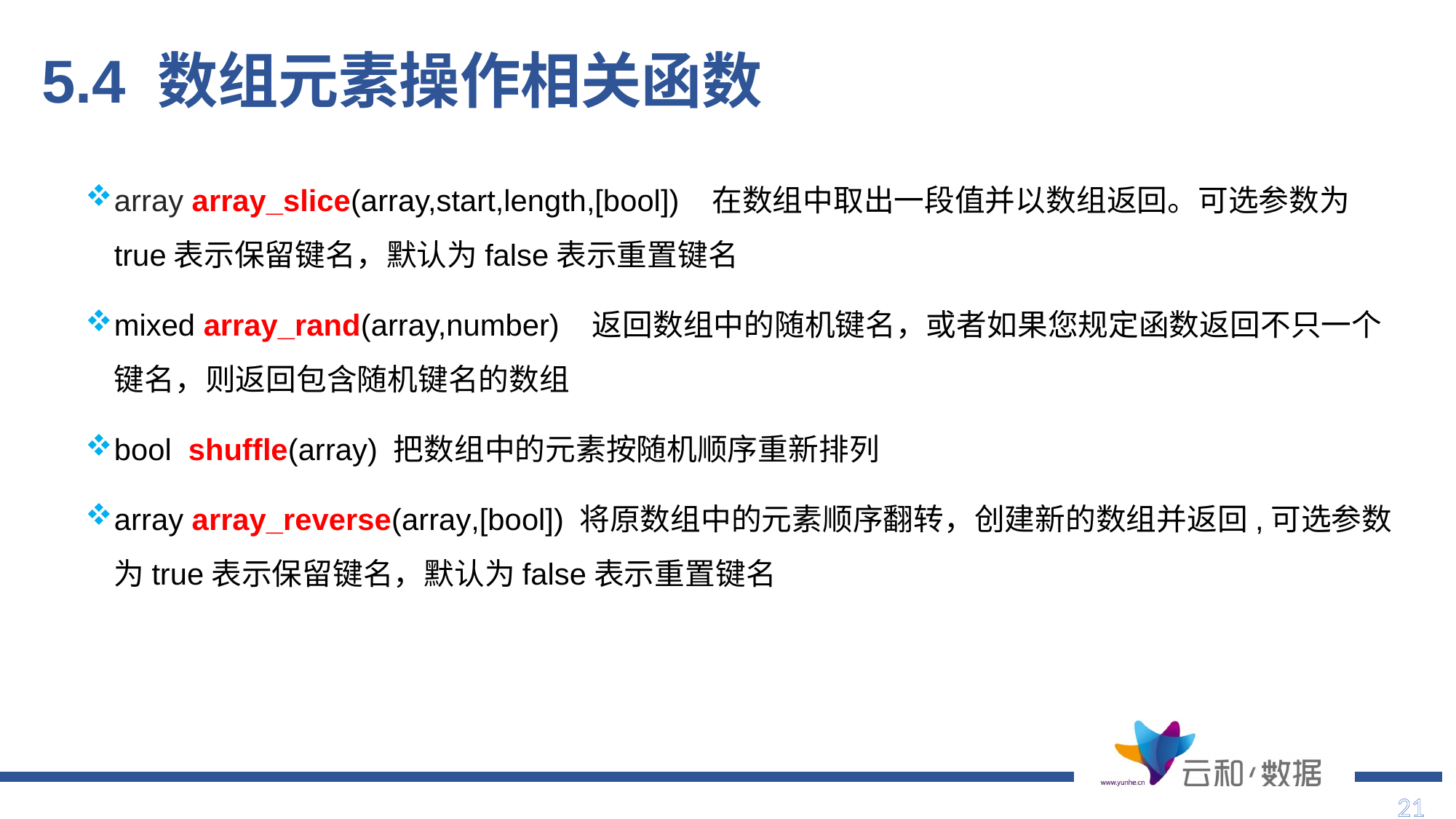

# 5.4 数组元素操作相关函数
array array_slice(array,start,length,[bool])   在数组中取出一段值并以数组返回。可选参数为true表示保留键名，默认为false表示重置键名
mixed array_rand(array,number)   返回数组中的随机键名，或者如果您规定函数返回不只一个键名，则返回包含随机键名的数组
bool  shuffle(array) 把数组中的元素按随机顺序重新排列
array array_reverse(array,[bool]) 将原数组中的元素顺序翻转，创建新的数组并返回,可选参数为true表示保留键名，默认为false表示重置键名